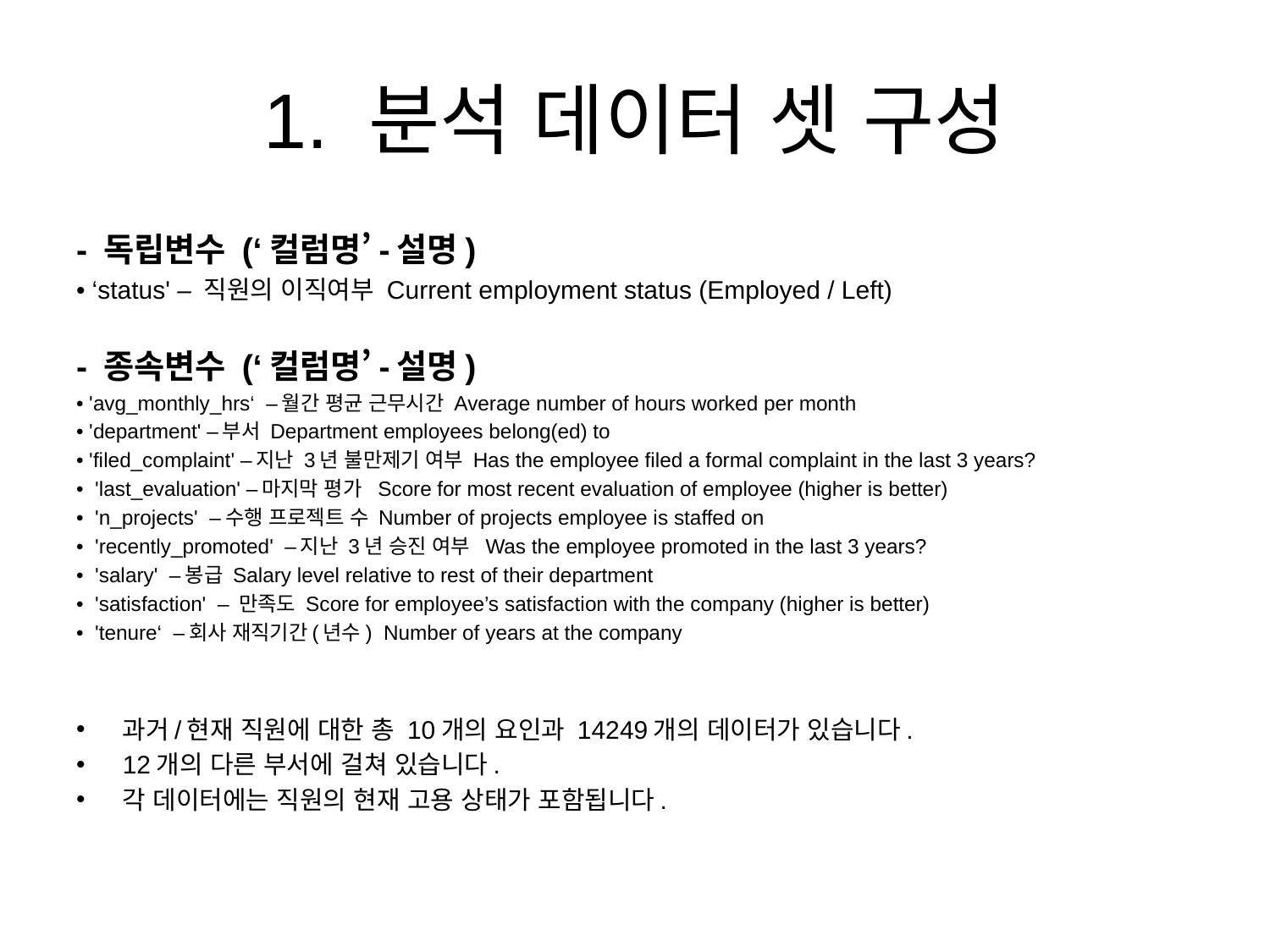

# 1. 분석 데이터 셋 구성
- 독립변수 (‘컬럼명’-설명)
• ‘status' – 직원의 이직여부 Current employment status (Employed / Left)

- 종속변수 (‘컬럼명’-설명)
• 'avg_monthly_hrs‘  –월간 평균 근무시간 Average number of hours worked per month
• 'department' –부서 Department employees belong(ed) to
• 'filed_complaint' –지난 3년 불만제기 여부 Has the employee filed a formal complaint in the last 3 years?
•  'last_evaluation' –마지막 평가  Score for most recent evaluation of employee (higher is better)
•  'n_projects'  –수행 프로젝트 수 Number of projects employee is staffed on
•  'recently_promoted'  –지난 3년 승진 여부  Was the employee promoted in the last 3 years?
•  'salary'  –봉급 Salary level relative to rest of their department
•  'satisfaction'  – 만족도 Score for employee’s satisfaction with the company (higher is better)
•  'tenure‘  –회사 재직기간(년수)  Number of years at the company

과거/현재 직원에 대한 총 10개의 요인과 14249개의 데이터가 있습니다.
12개의 다른 부서에 걸쳐 있습니다.
각 데이터에는 직원의 현재 고용 상태가 포함됩니다.